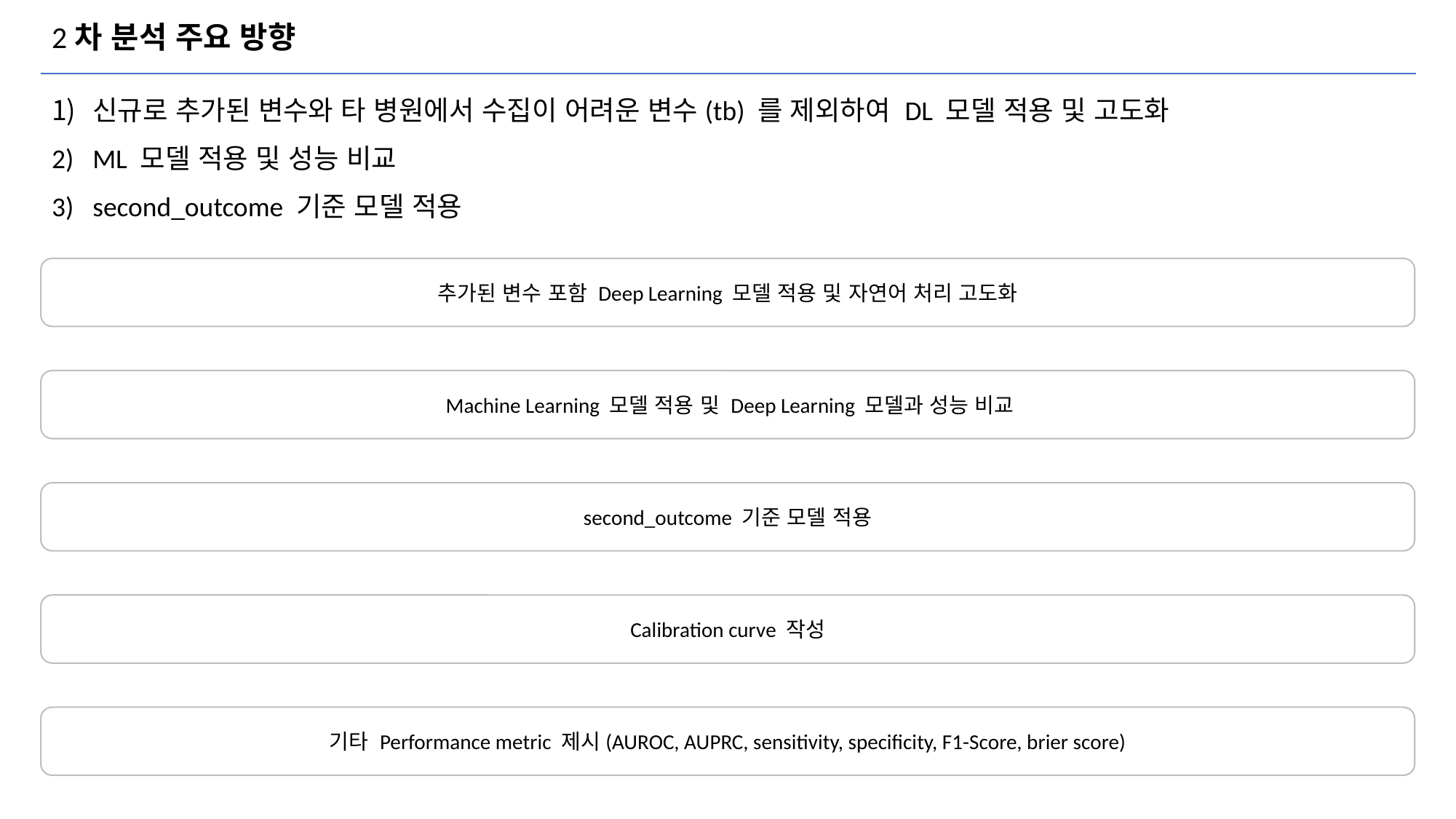

# 2차 분석 주요 방향
신규로 추가된 변수와 타 병원에서 수집이 어려운 변수(tb) 를 제외하여 DL 모델 적용 및 고도화
ML 모델 적용 및 성능 비교
second_outcome 기준 모델 적용
추가된 변수 포함 Deep Learning 모델 적용 및 자연어 처리 고도화
 Machine Learning 모델 적용 및 Deep Learning 모델과 성능 비교
second_outcome 기준 모델 적용
Calibration curve 작성
기타 Performance metric 제시(AUROC, AUPRC, sensitivity, specificity, F1-Score, brier score)